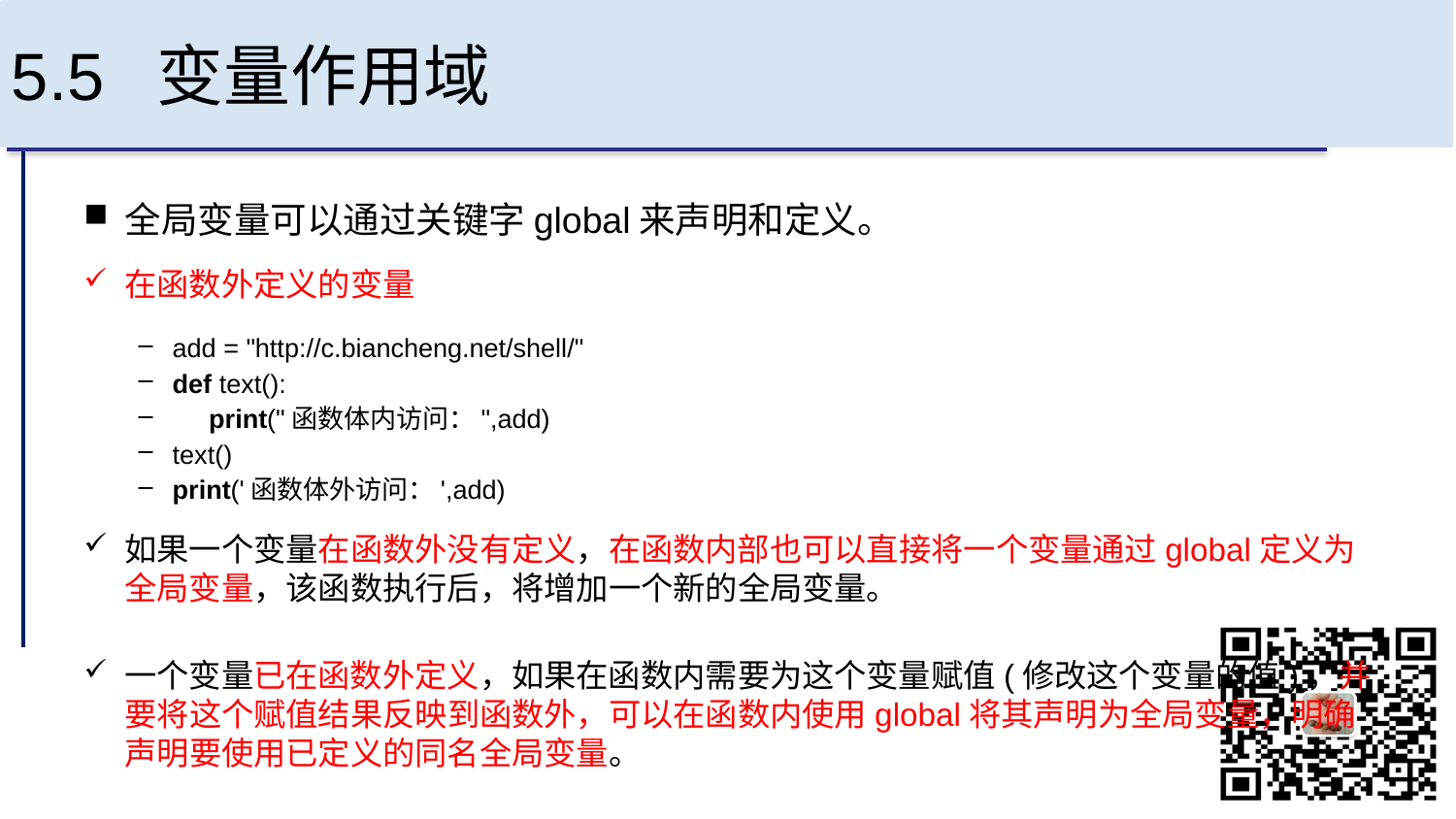

# 5.5  变量作用域
全局变量可以通过关键字global来声明和定义。
在函数外定义的变量
add = "http://c.biancheng.net/shell/"
def text():
     print("函数体内访问：",add)
text()
print('函数体外访问：',add)
如果一个变量在函数外没有定义，在函数内部也可以直接将一个变量通过global定义为全局变量，该函数执行后，将增加一个新的全局变量。
一个变量已在函数外定义，如果在函数内需要为这个变量赋值(修改这个变量的值)，并要将这个赋值结果反映到函数外，可以在函数内使用global将其声明为全局变量，明确声明要使用已定义的同名全局变量。